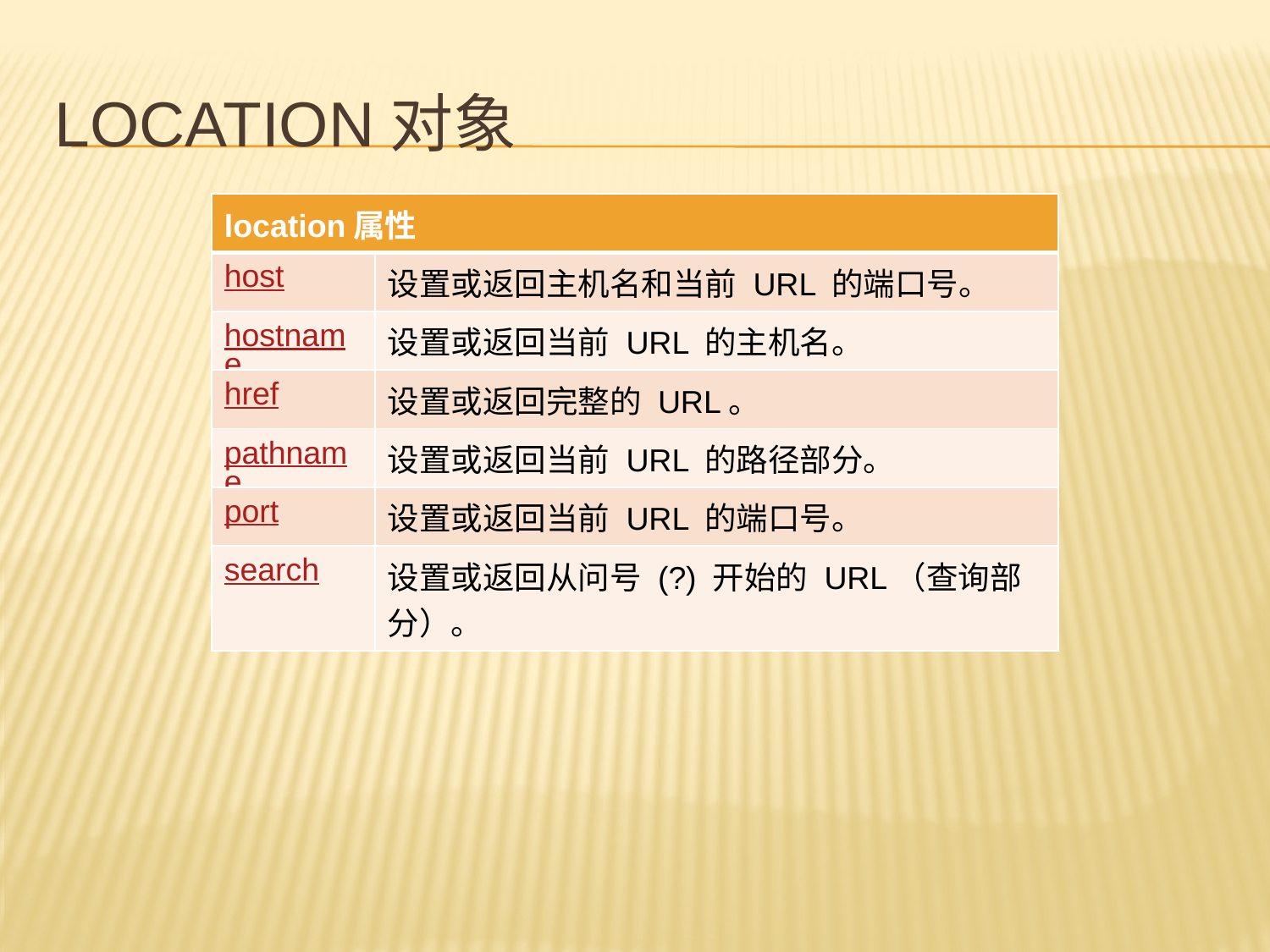

# LOCATION对象
| location属性 |  |
| --- | --- |
| host | 设置或返回主机名和当前 URL 的端口号。 |
| hostname | 设置或返回当前 URL 的主机名。 |
| href | 设置或返回完整的 URL。 |
| pathname | 设置或返回当前 URL 的路径部分。 |
| port | 设置或返回当前 URL 的端口号。 |
| search | 设置或返回从问号 (?) 开始的 URL（查询部分）。 |